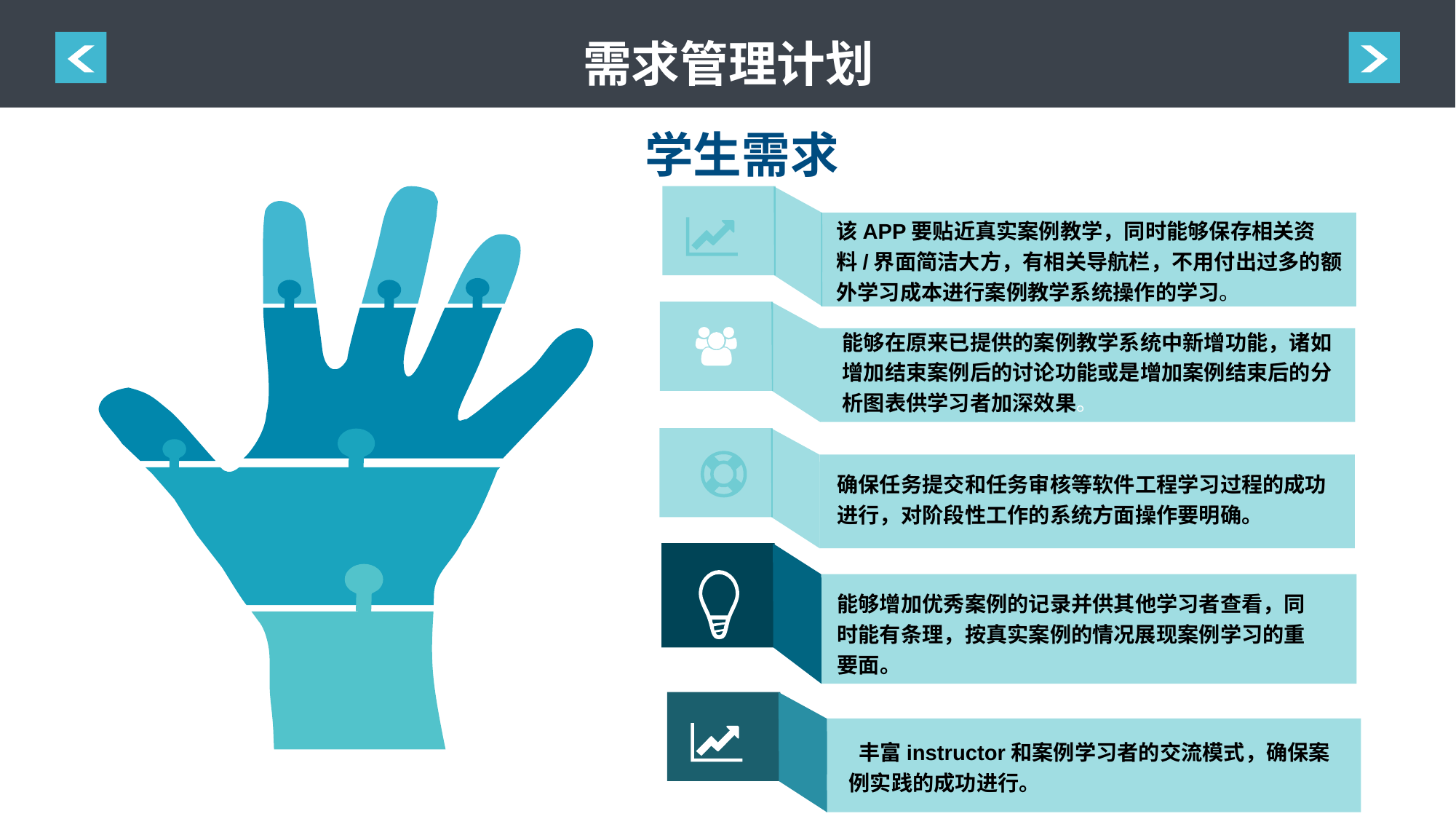

需求管理计划

学生需求

该APP要贴近真实案例教学，同时能够保存相关资料/界面简洁大方，有相关导航栏，不用付出过多的额外学习成本进行案例教学系统操作的学习。

能够在原来已提供的案例教学系统中新增功能，诸如增加结束案例后的讨论功能或是增加案例结束后的分析图表供学习者加深效果。

确保任务提交和任务审核等软件工程学习过程的成功进行，对阶段性工作的系统方面操作要明确。

能够增加优秀案例的记录并供其他学习者查看，同时能有条理，按真实案例的情况展现案例学习的重要面。

 丰富instructor和案例学习者的交流模式，确保案例实践的成功进行。